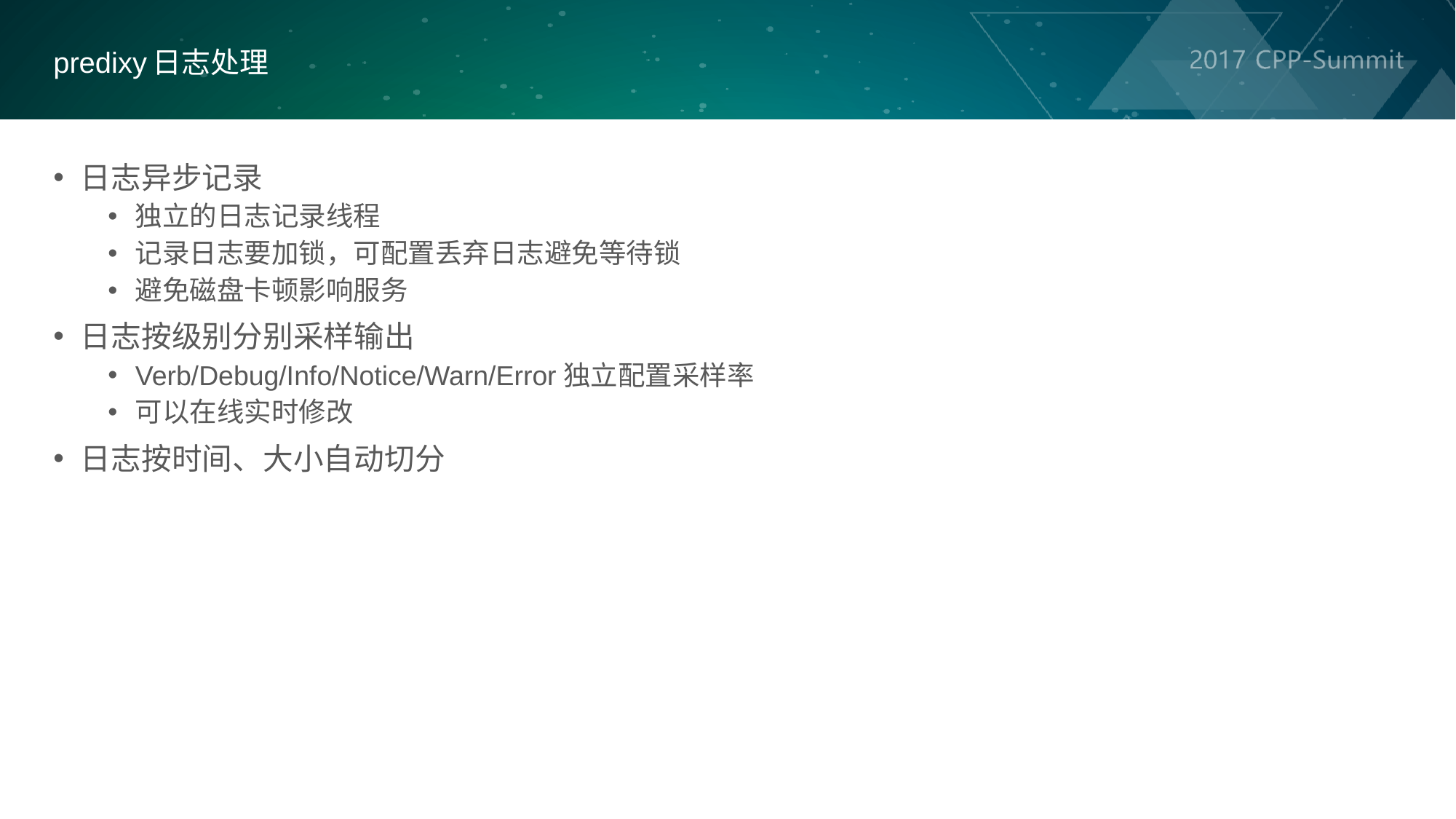

predixy日志处理
日志异步记录
独立的日志记录线程
记录日志要加锁，可配置丢弃日志避免等待锁
避免磁盘卡顿影响服务
日志按级别分别采样输出
Verb/Debug/Info/Notice/Warn/Error独立配置采样率
可以在线实时修改
日志按时间、大小自动切分